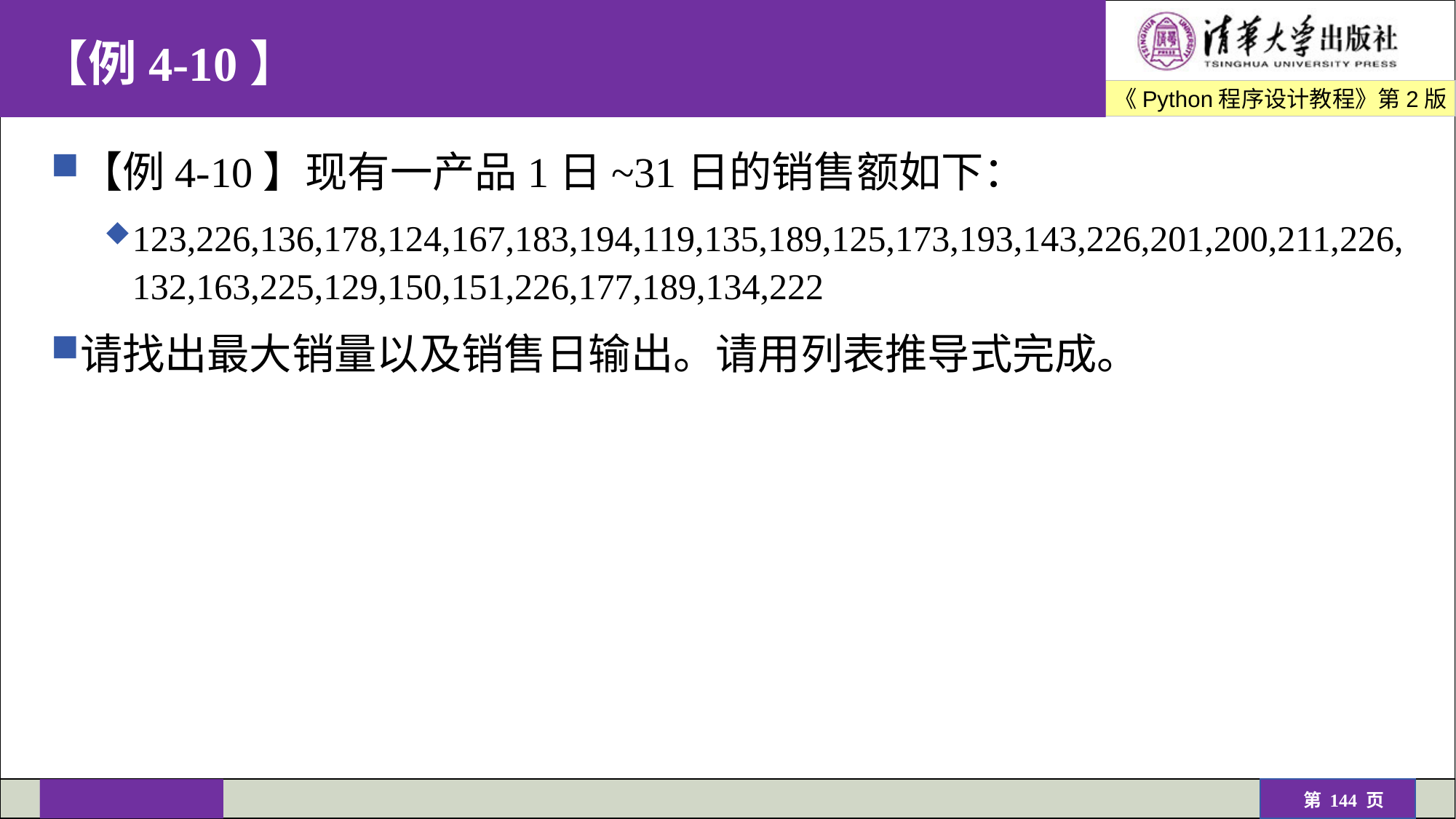

# 【例4-10】
【例4-10】现有一产品1日~31日的销售额如下：
123,226,136,178,124,167,183,194,119,135,189,125,173,193,143,226,201,200,211,226,132,163,225,129,150,151,226,177,189,134,222
请找出最大销量以及销售日输出。请用列表推导式完成。